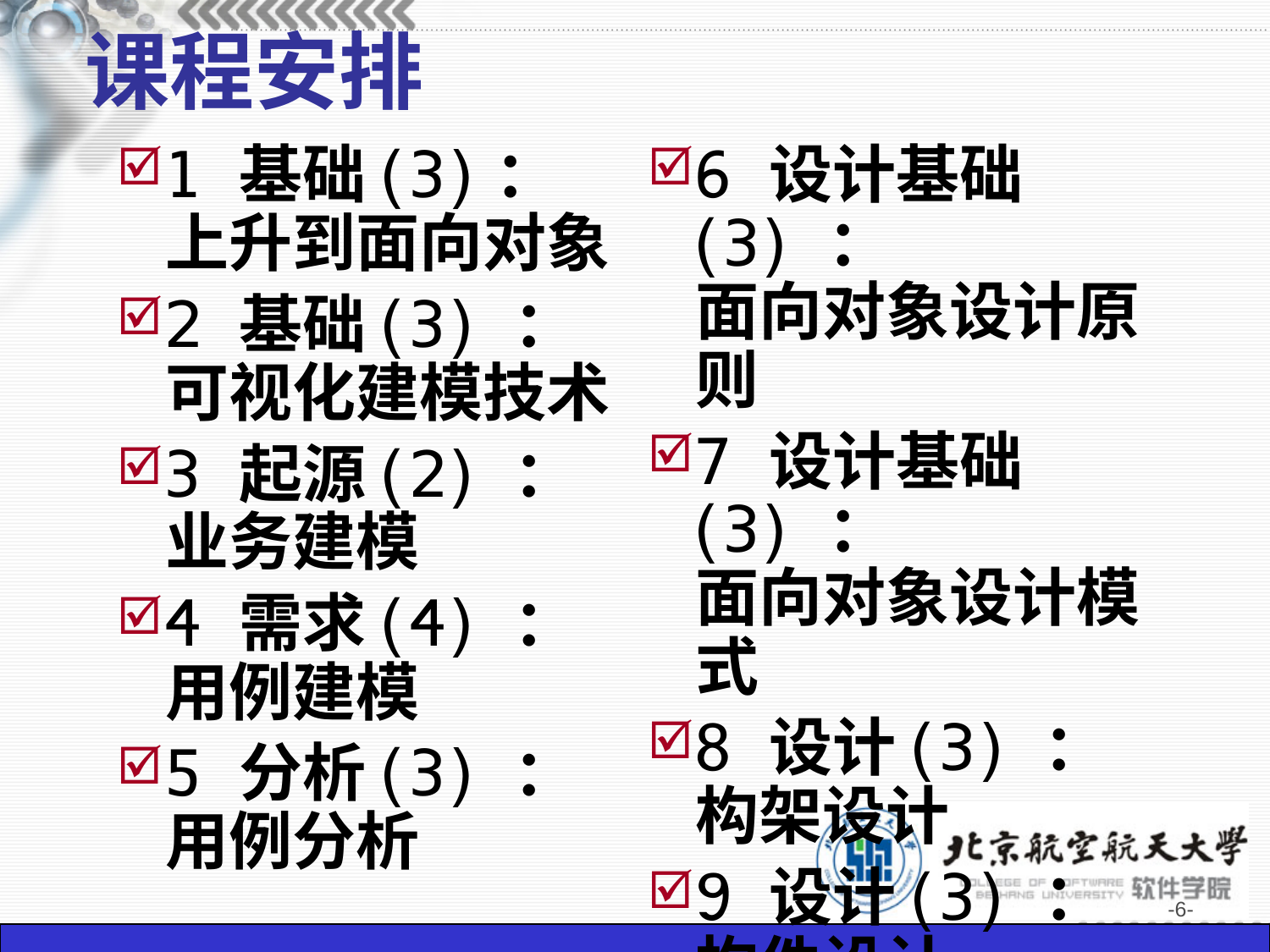

# 课程安排
1 基础(3)：
上升到面向对象
2 基础(3) ：
可视化建模技术
3 起源(2) ：
业务建模
4 需求(4) ：
用例建模
5 分析(3) ：
用例分析
6 设计基础(3) ：
面向对象设计原则
7 设计基础(3) ：
面向对象设计模式
8 设计(3) ：
构架设计
9 设计(3) ：
构件设计
10 实现&展望(2) ：
从模型到代码
模型技术的新发展
-6-